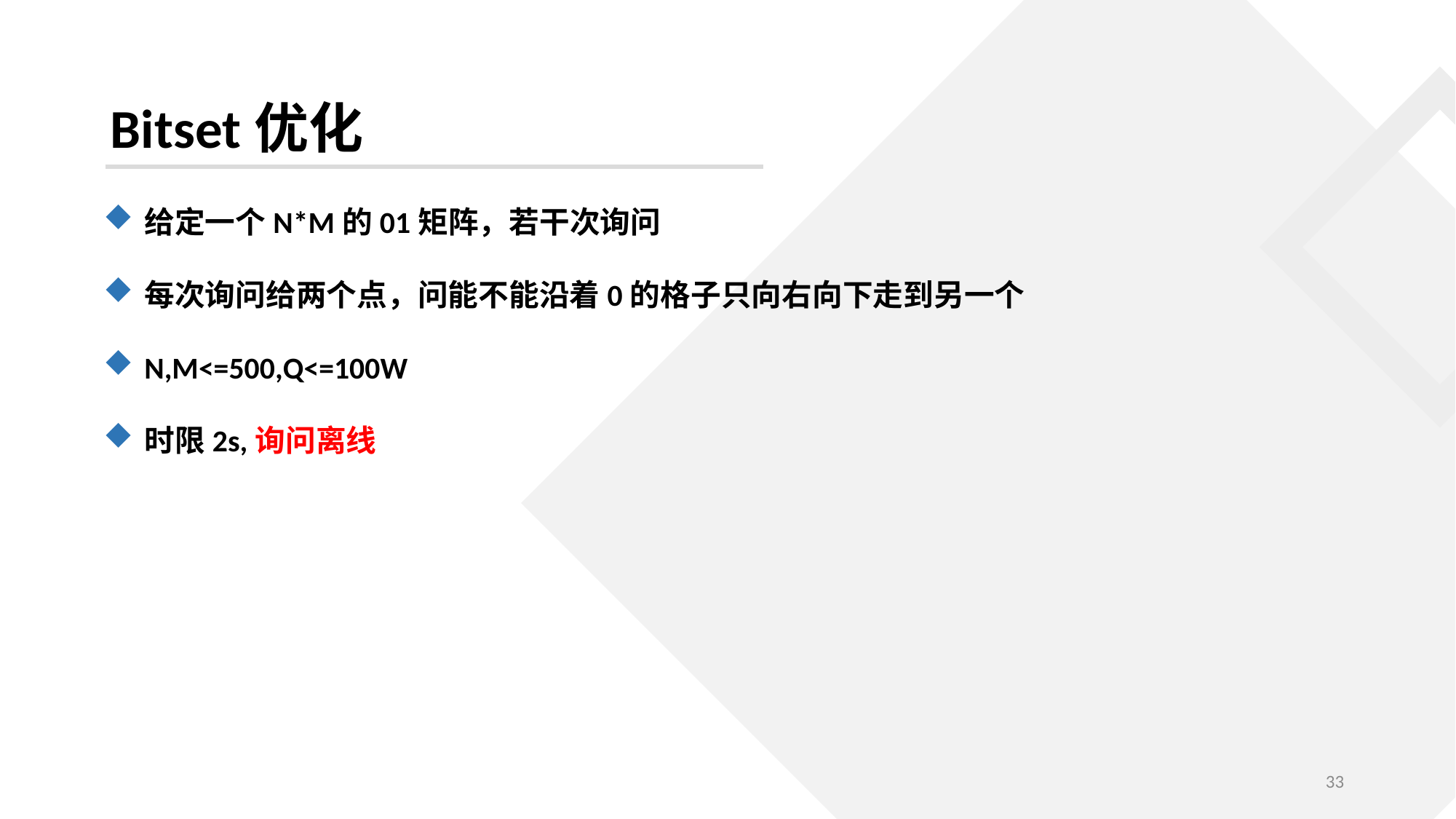

Bitset优化
给定一个N*M的01矩阵，若干次询问

每次询问给两个点，问能不能沿着0的格子只向右向下走到另一个

N,M<=500,Q<=100W

时限2s,询问离线
33